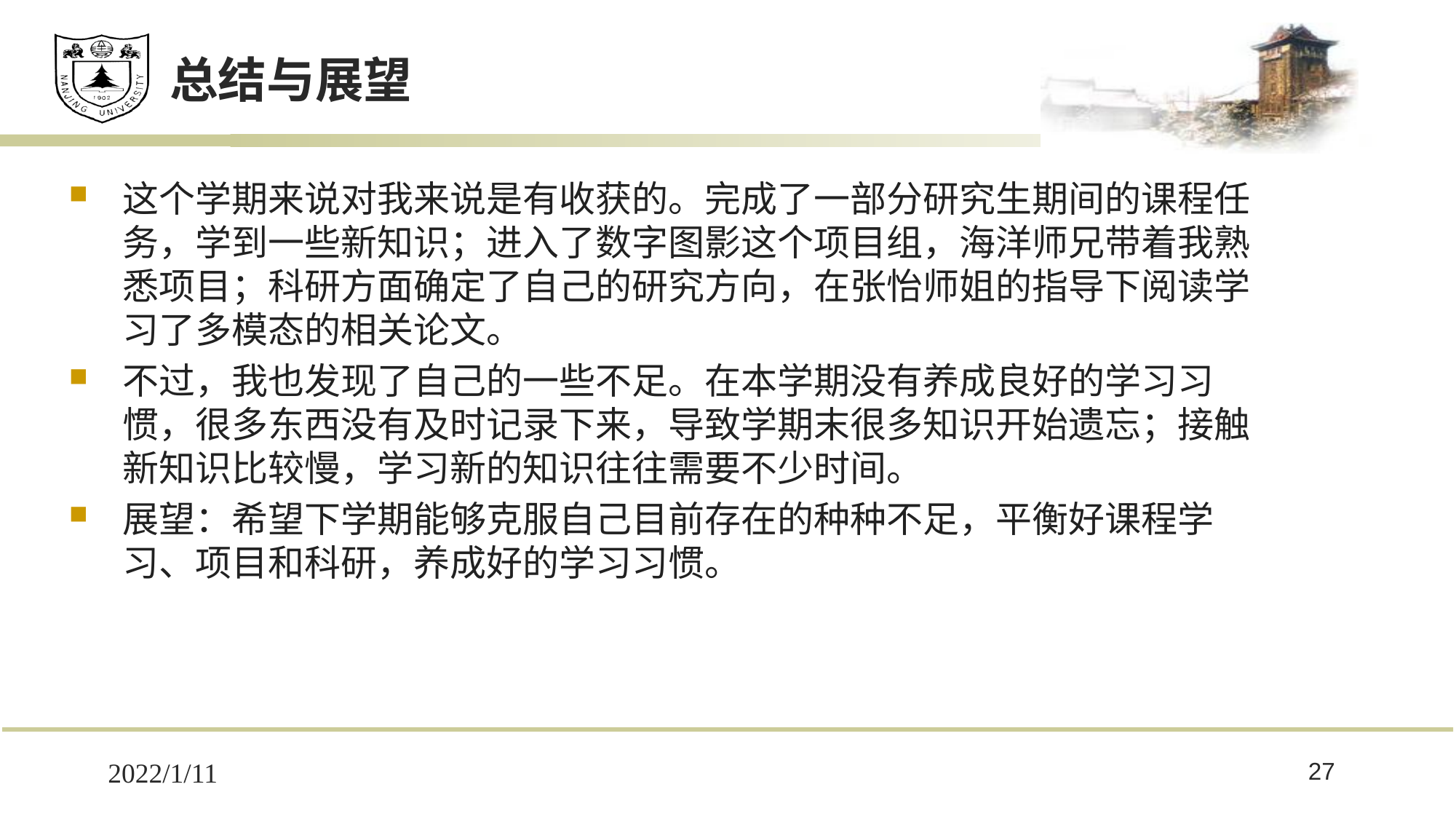

# 总结与展望
这个学期来说对我来说是有收获的。完成了一部分研究生期间的课程任务，学到一些新知识；进入了数字图影这个项目组，海洋师兄带着我熟悉项目；科研方面确定了自己的研究方向，在张怡师姐的指导下阅读学习了多模态的相关论文。
不过，我也发现了自己的一些不足。在本学期没有养成良好的学习习惯，很多东西没有及时记录下来，导致学期末很多知识开始遗忘；接触新知识比较慢，学习新的知识往往需要不少时间。
展望：希望下学期能够克服自己目前存在的种种不足，平衡好课程学习、项目和科研，养成好的学习习惯。
2022/1/11
27